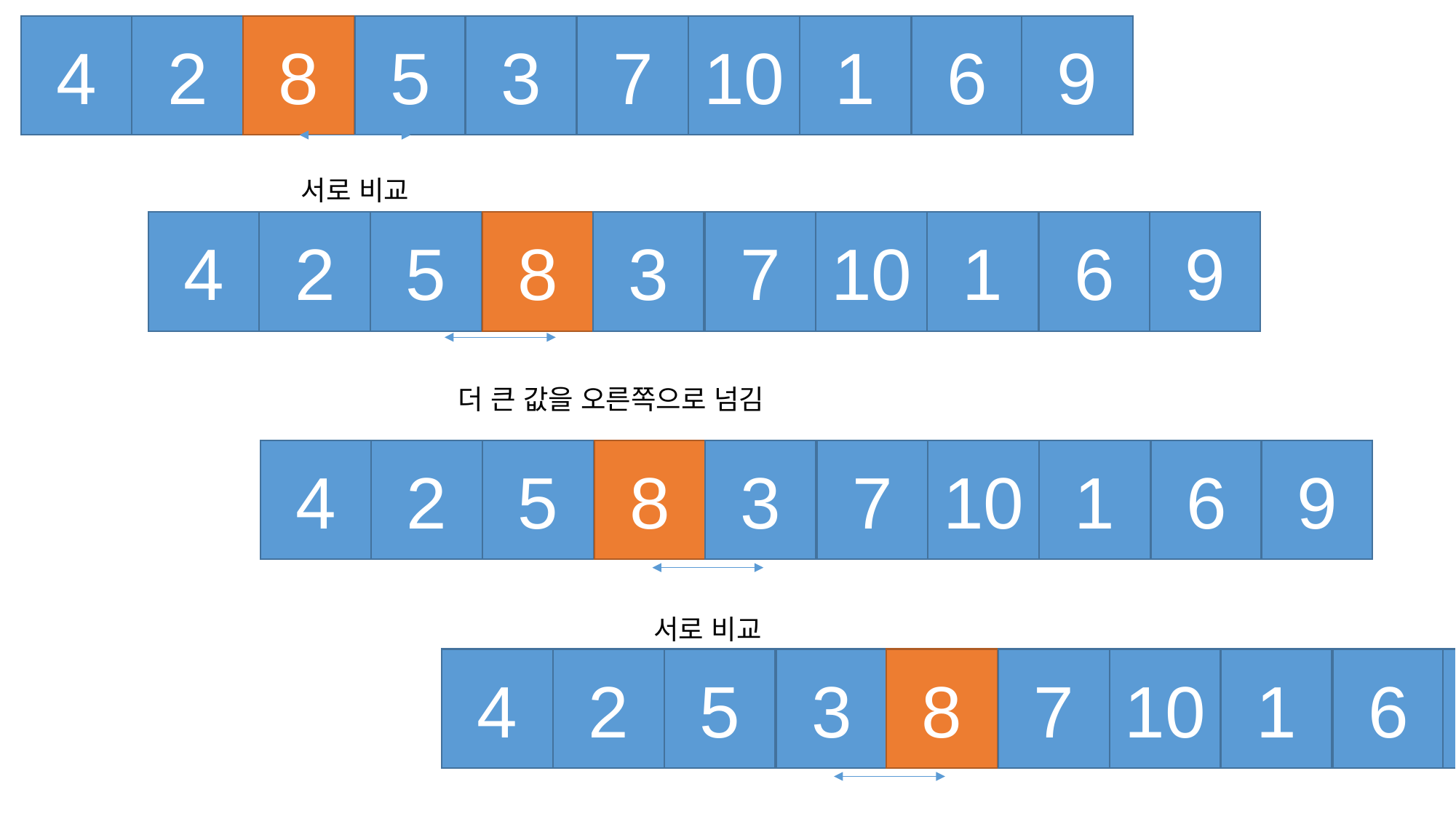

3
9
8
5
1
6
2
10
4
7
서로 비교
3
9
5
8
1
6
2
10
4
7
더 큰 값을 오른쪽으로 넘김
3
9
5
8
1
6
2
10
4
7
서로 비교
8
9
5
3
1
6
2
10
4
7
더 큰 값을 오른쪽으로 넘김